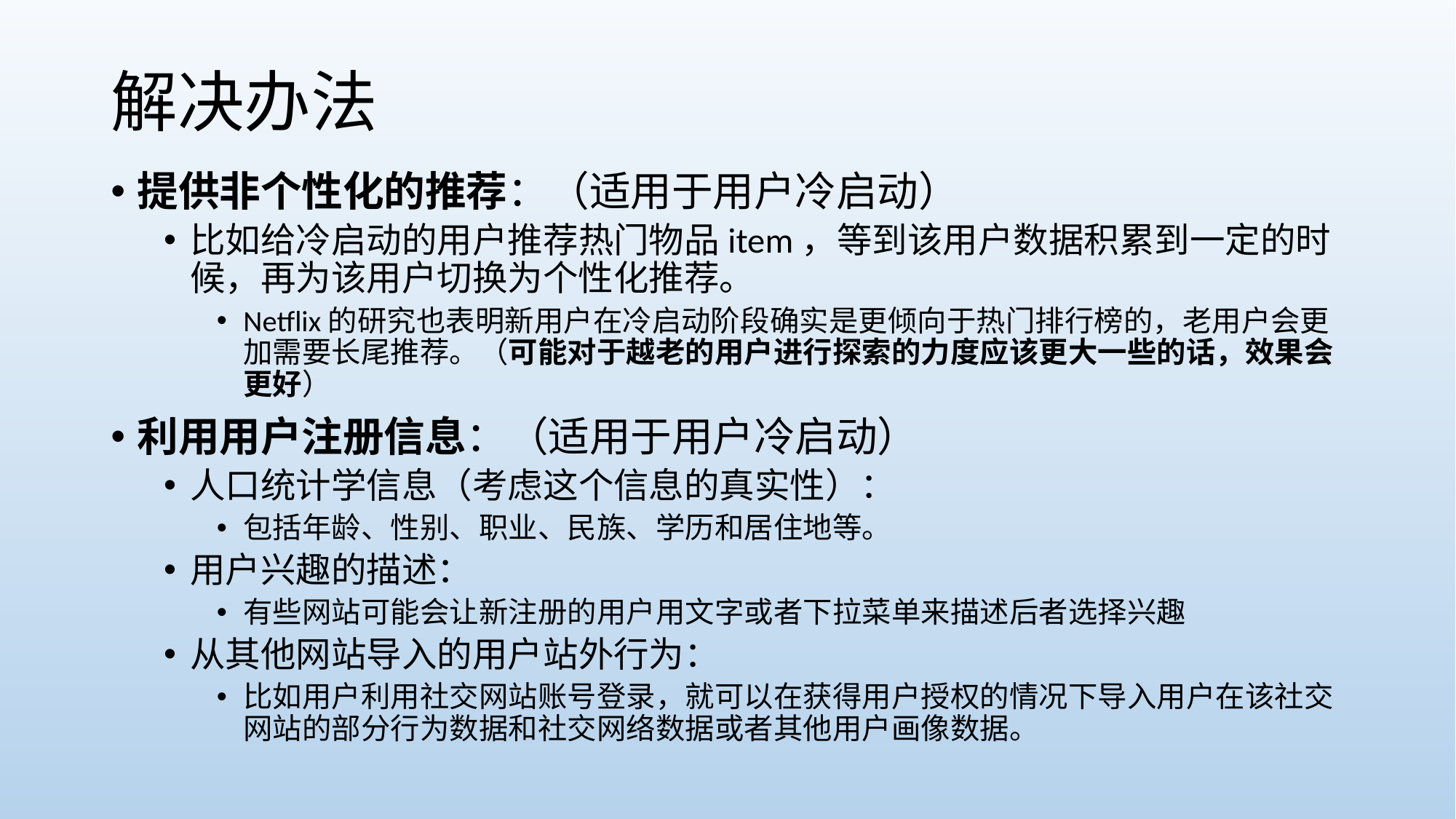

# 解决办法
提供非个性化的推荐：（适用于用户冷启动）
比如给冷启动的用户推荐热门物品item，等到该用户数据积累到一定的时候，再为该用户切换为个性化推荐。
Netflix的研究也表明新用户在冷启动阶段确实是更倾向于热门排行榜的，老用户会更加需要长尾推荐。（可能对于越老的用户进行探索的力度应该更大一些的话，效果会更好）
利用用户注册信息：（适用于用户冷启动）
人口统计学信息（考虑这个信息的真实性）：
包括年龄、性别、职业、民族、学历和居住地等。
用户兴趣的描述：
有些网站可能会让新注册的用户用文字或者下拉菜单来描述后者选择兴趣
从其他网站导入的用户站外行为：
比如用户利用社交网站账号登录，就可以在获得用户授权的情况下导入用户在该社交网站的部分行为数据和社交网络数据或者其他用户画像数据。